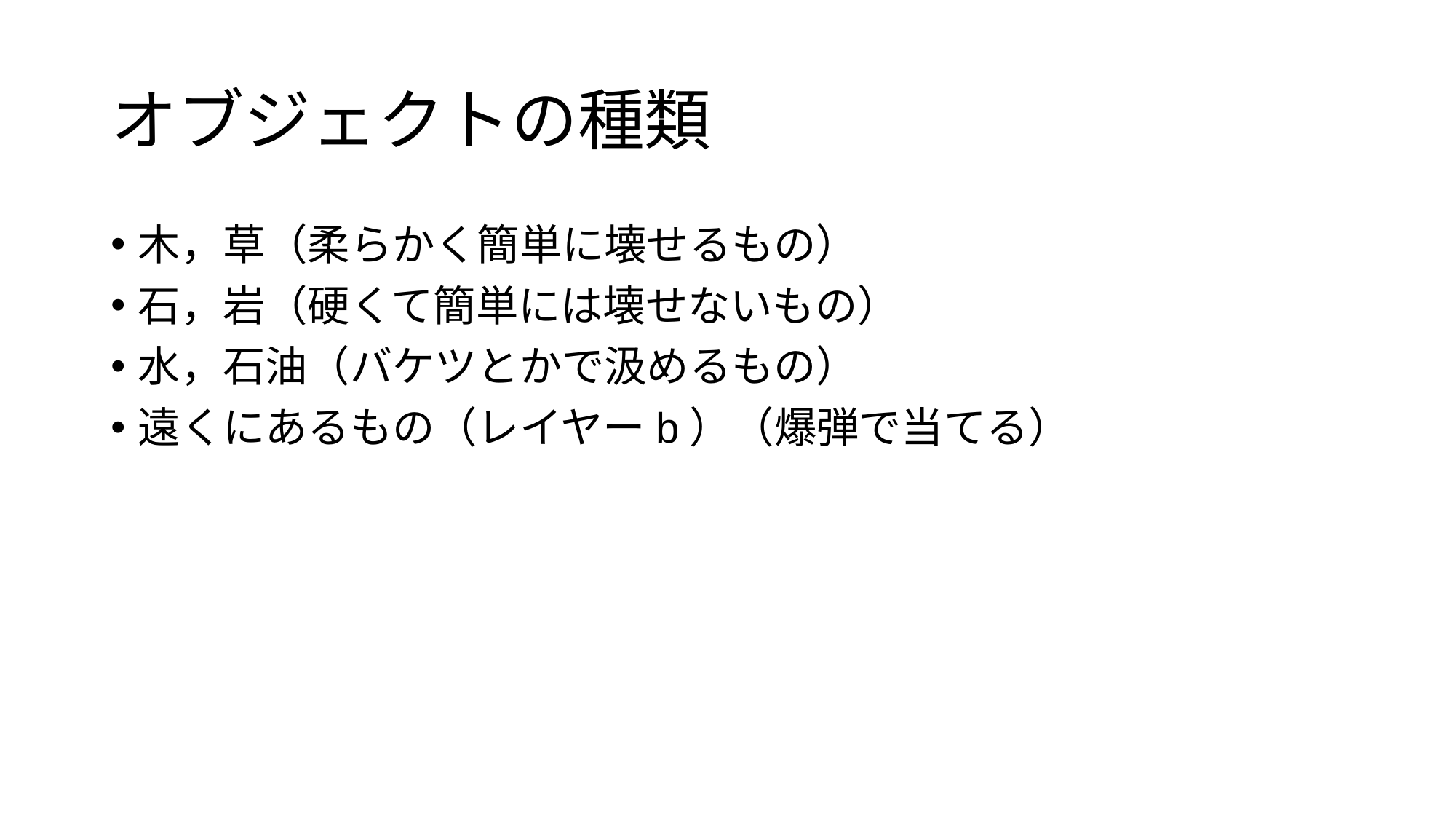

# オブジェクトの種類
木，草（柔らかく簡単に壊せるもの）
石，岩（硬くて簡単には壊せないもの）
水，石油（バケツとかで汲めるもの）
遠くにあるもの（レイヤーb）（爆弾で当てる）